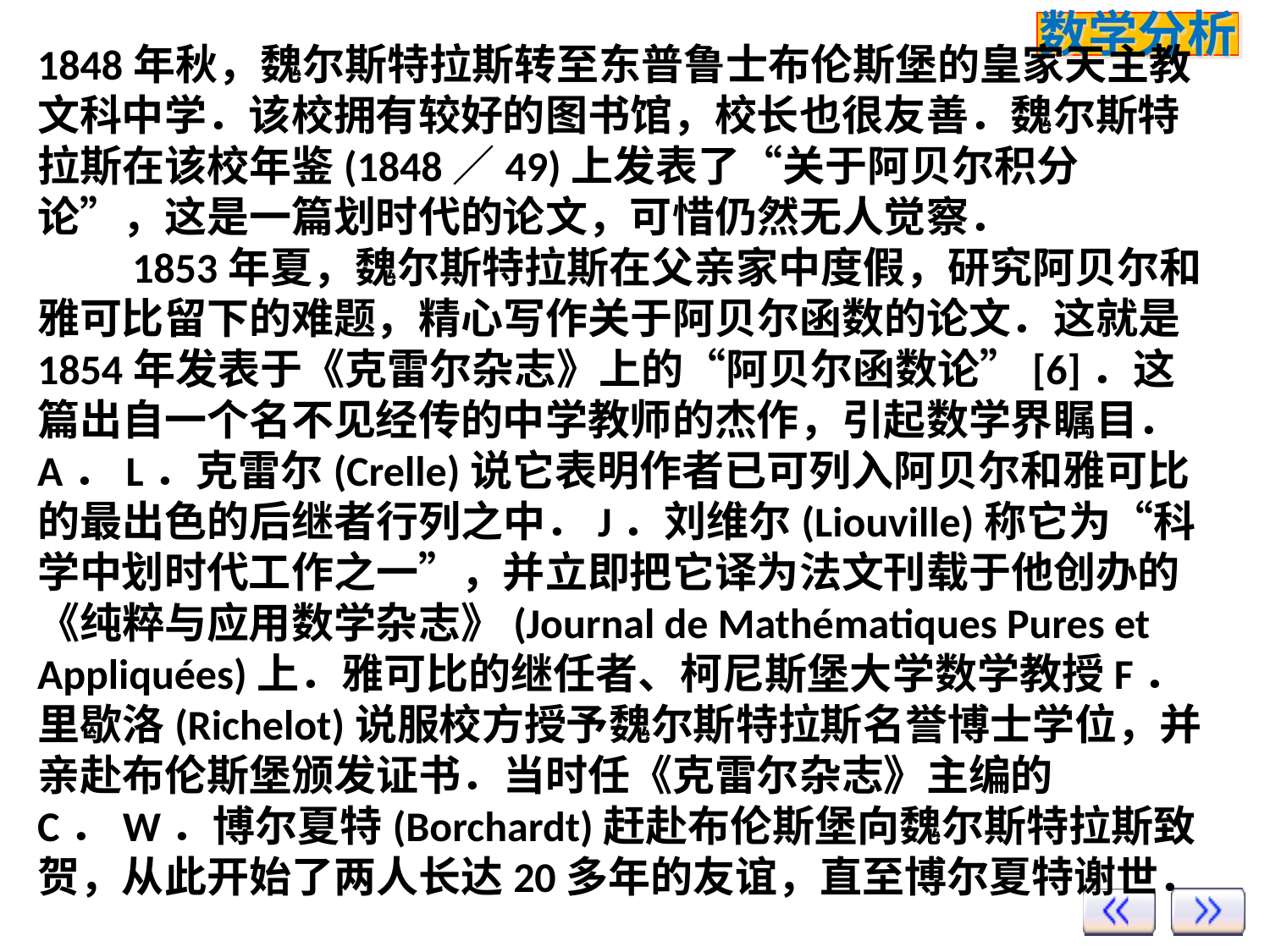

1848年秋，魏尔斯特拉斯转至东普鲁士布伦斯堡的皇家天主教文科中学．该校拥有较好的图书馆，校长也很友善．魏尔斯特拉斯在该校年鉴(1848／49)上发表了“关于阿贝尔积分论”，这是一篇划时代的论文，可惜仍然无人觉察．
　　1853年夏，魏尔斯特拉斯在父亲家中度假，研究阿贝尔和雅可比留下的难题，精心写作关于阿贝尔函数的论文．这就是1854年发表于《克雷尔杂志》上的“阿贝尔函数论”[6]．这篇出自一个名不见经传的中学教师的杰作，引起数学界瞩目．A．L．克雷尔(Crelle)说它表明作者已可列入阿贝尔和雅可比的最出色的后继者行列之中．J．刘维尔(Liouville)称它为“科学中划时代工作之一”，并立即把它译为法文刊载于他创办的《纯粹与应用数学杂志》(Journal de Mathématiques Pures et Appliquées)上．雅可比的继任者、柯尼斯堡大学数学教授F．里歇洛(Richelot)说服校方授予魏尔斯特拉斯名誉博士学位，并亲赴布伦斯堡颁发证书．当时任《克雷尔杂志》主编的C．W．博尔夏特(Borchardt)赶赴布伦斯堡向魏尔斯特拉斯致贺，从此开始了两人长达20多年的友谊，直至博尔夏特谢世．